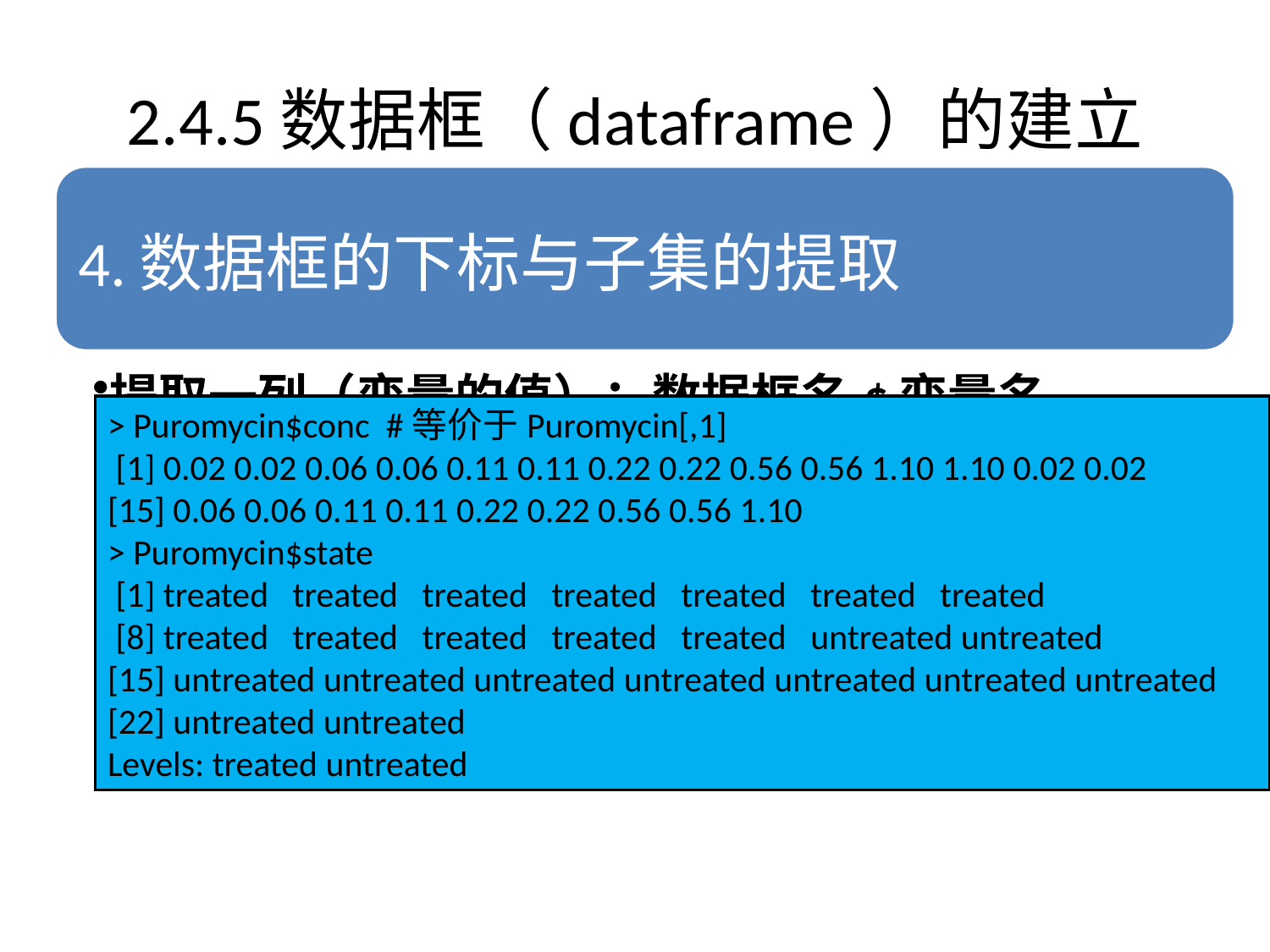

# 2.4.5数据框（dataframe）的建立
4.数据框的下标与子集的提取
提取一列（变量的值）：数据框名$变量名
> Puromycin$conc  #等价于Puromycin[,1]
 [1] 0.02 0.02 0.06 0.06 0.11 0.11 0.22 0.22 0.56 0.56 1.10 1.10 0.02 0.02
[15] 0.06 0.06 0.11 0.11 0.22 0.22 0.56 0.56 1.10
> Puromycin$state
 [1] treated   treated   treated   treated   treated   treated   treated
 [8] treated   treated   treated   treated   treated   untreated untreated
[15] untreated untreated untreated untreated untreated untreated untreated
[22] untreated untreated
Levels: treated untreated